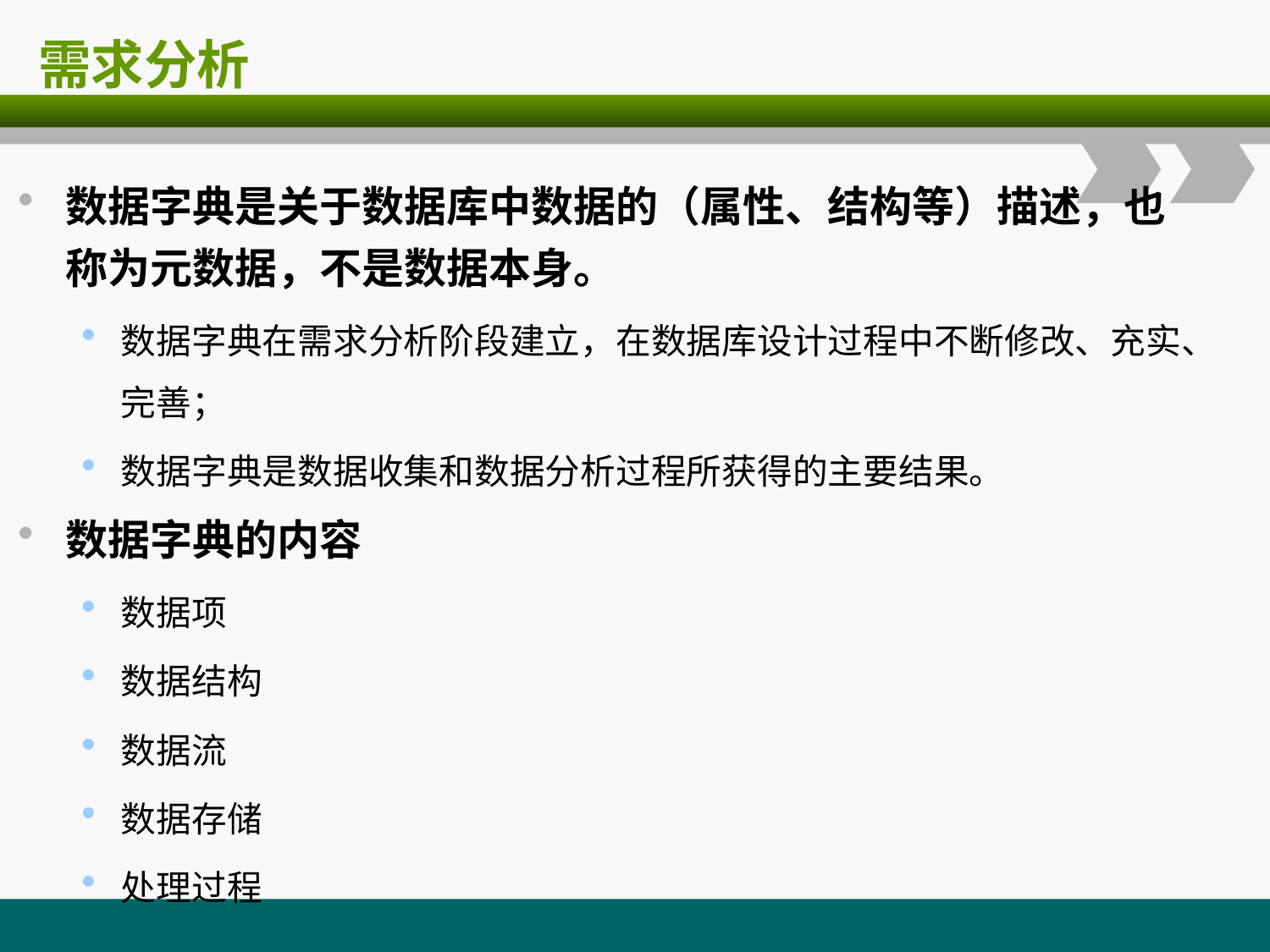

# 需求分析
数据字典是关于数据库中数据的（属性、结构等）描述，也称为元数据，不是数据本身。
数据字典在需求分析阶段建立，在数据库设计过程中不断修改、充实、完善；
数据字典是数据收集和数据分析过程所获得的主要结果。

数据字典的内容
数据项
数据结构
数据流
数据存储
处理过程